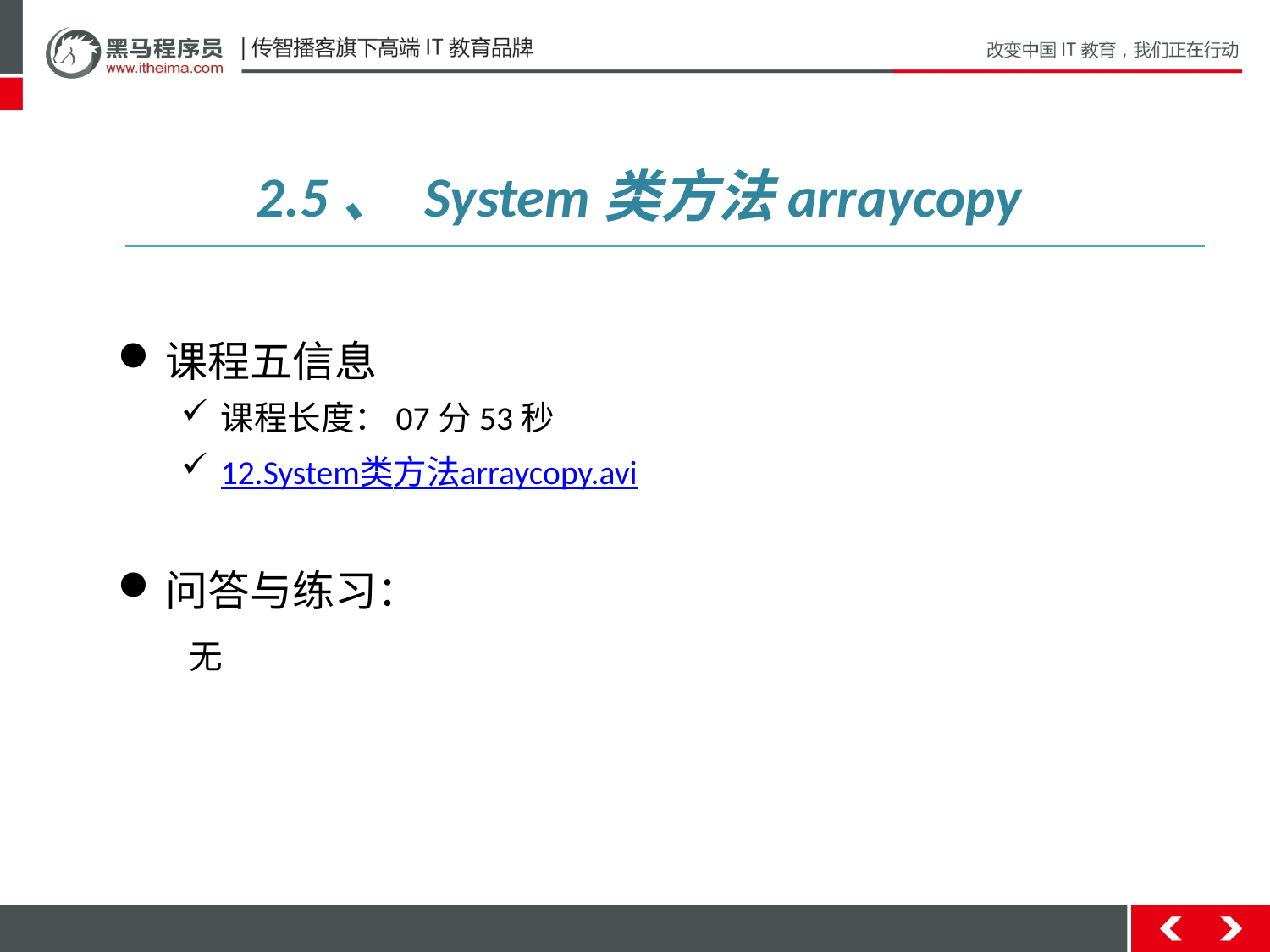

2.5、 System类方法arraycopy

课程五信息
课程长度：07分53秒
12.System类方法arraycopy.avi

问答与练习：
        无